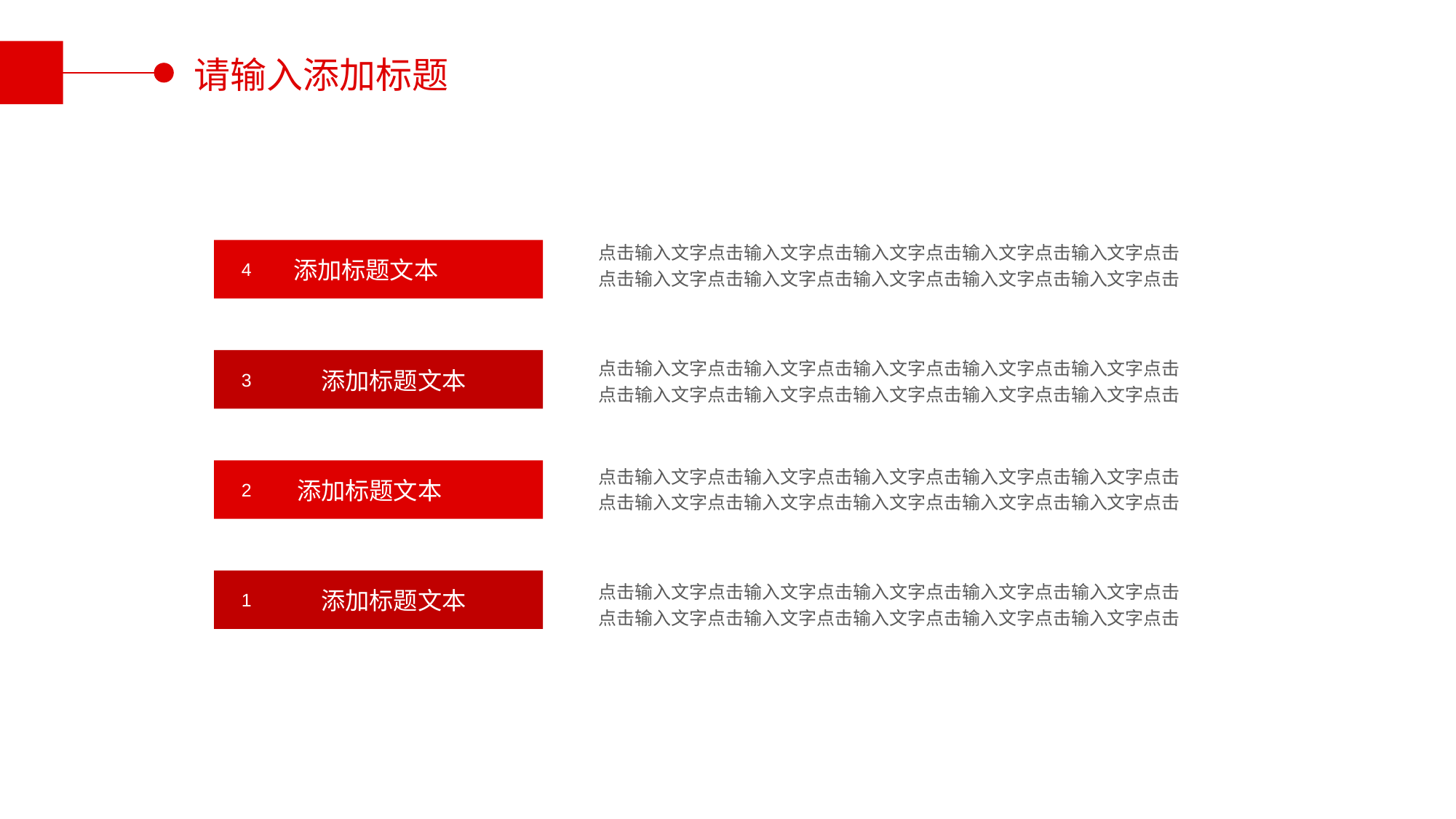

点击输入文字点击输入文字点击输入文字点击输入文字点击输入文字点击
点击输入文字点击输入文字点击输入文字点击输入文字点击输入文字点击

添加标题文本
4
点击输入文字点击输入文字点击输入文字点击输入文字点击输入文字点击
点击输入文字点击输入文字点击输入文字点击输入文字点击输入文字点击

添加标题文本
3
点击输入文字点击输入文字点击输入文字点击输入文字点击输入文字点击
点击输入文字点击输入文字点击输入文字点击输入文字点击输入文字点击

添加标题文本
2

添加标题文本
1
点击输入文字点击输入文字点击输入文字点击输入文字点击输入文字点击
点击输入文字点击输入文字点击输入文字点击输入文字点击输入文字点击